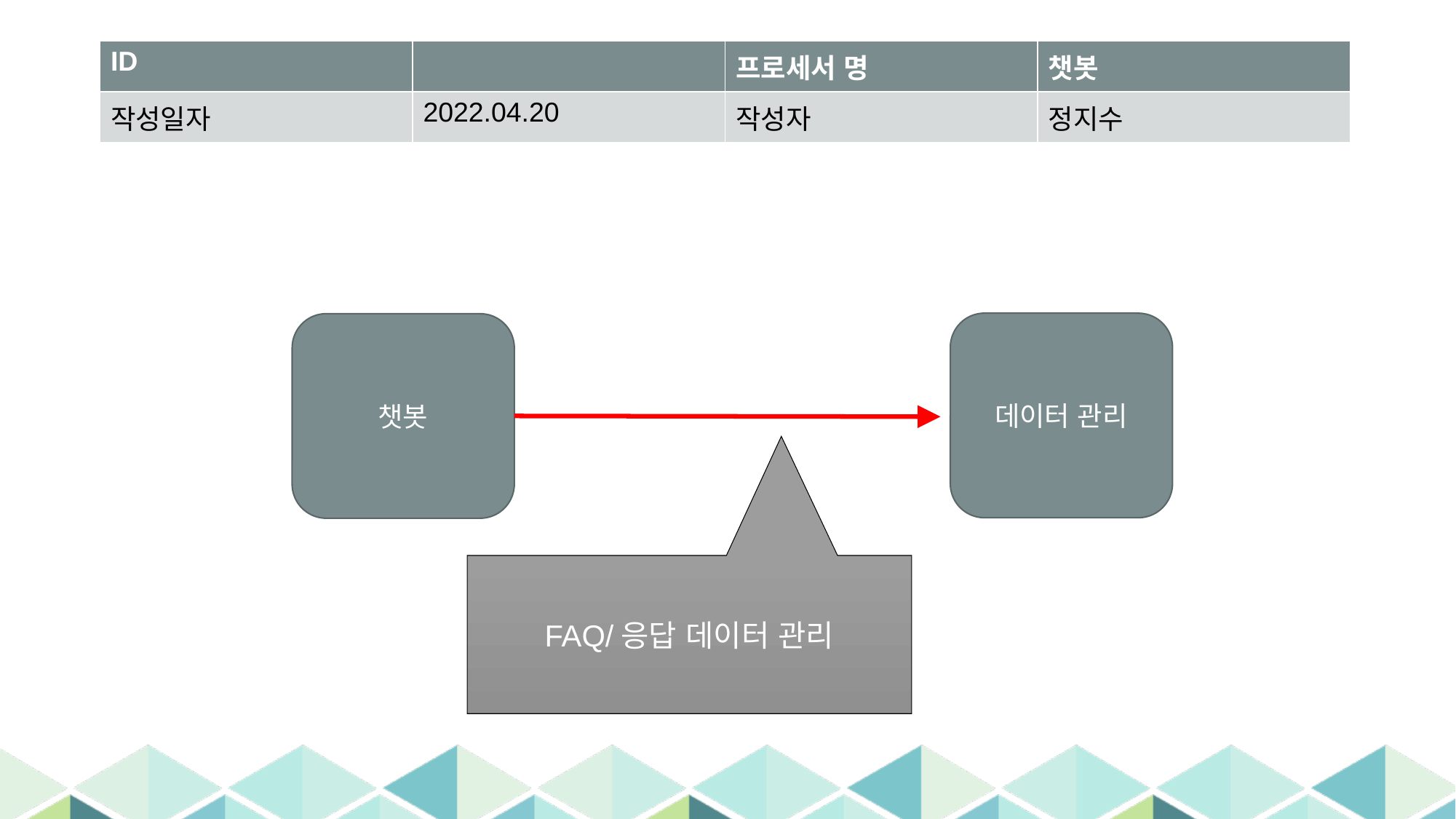

| ID |  | 프로세서 명 | 챗봇 |
| --- | --- | --- | --- |
| 작성일자 | 2022.04.20 | 작성자 | 정지수 |
데이터 관리
챗봇
FAQ/응답 데이터 관리